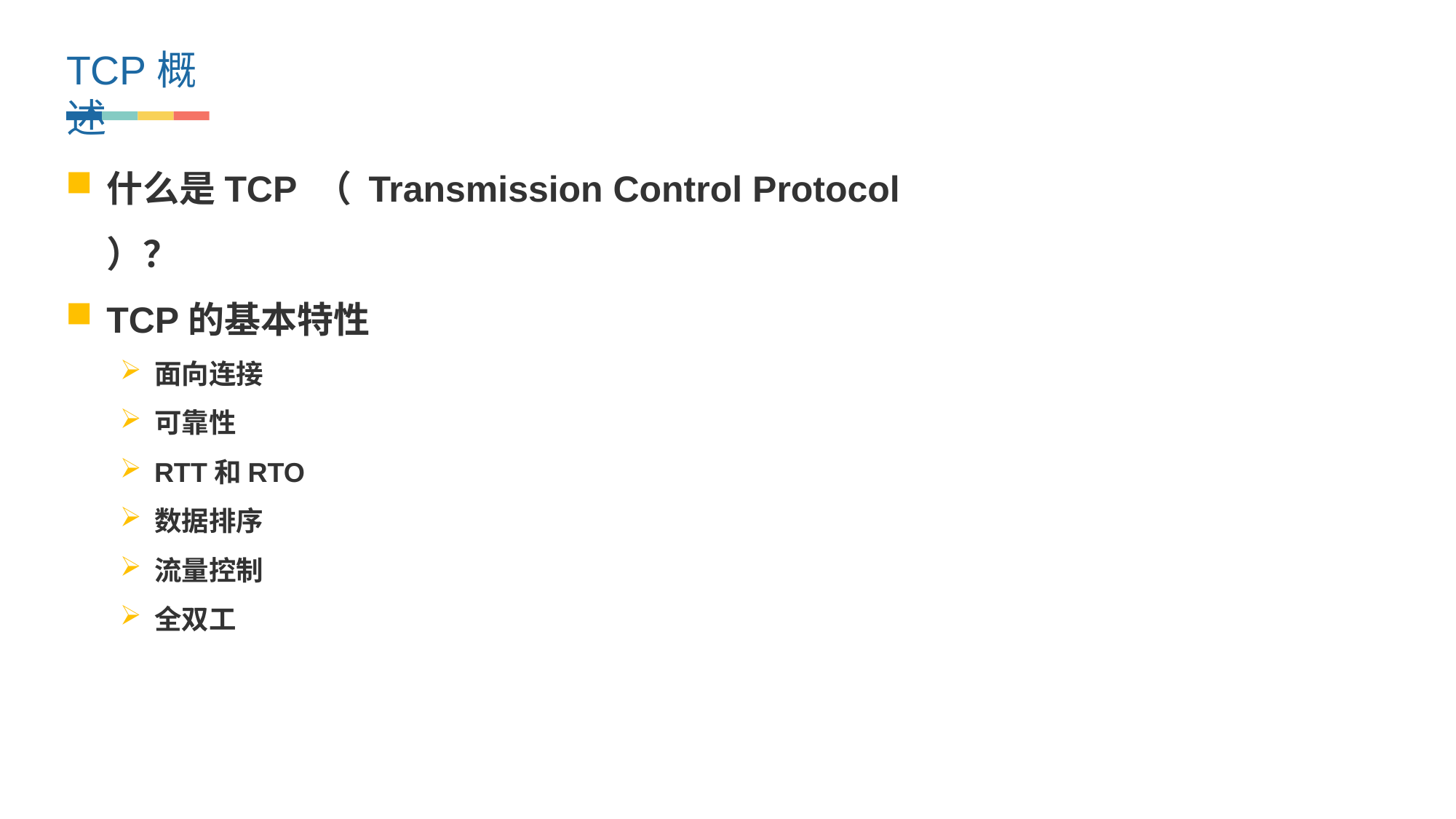

TCP概述

什么是TCP （ Transmission Control Protocol ）？
TCP的基本特性
面向连接
可靠性
RTT和RTO
数据排序
流量控制
全双工